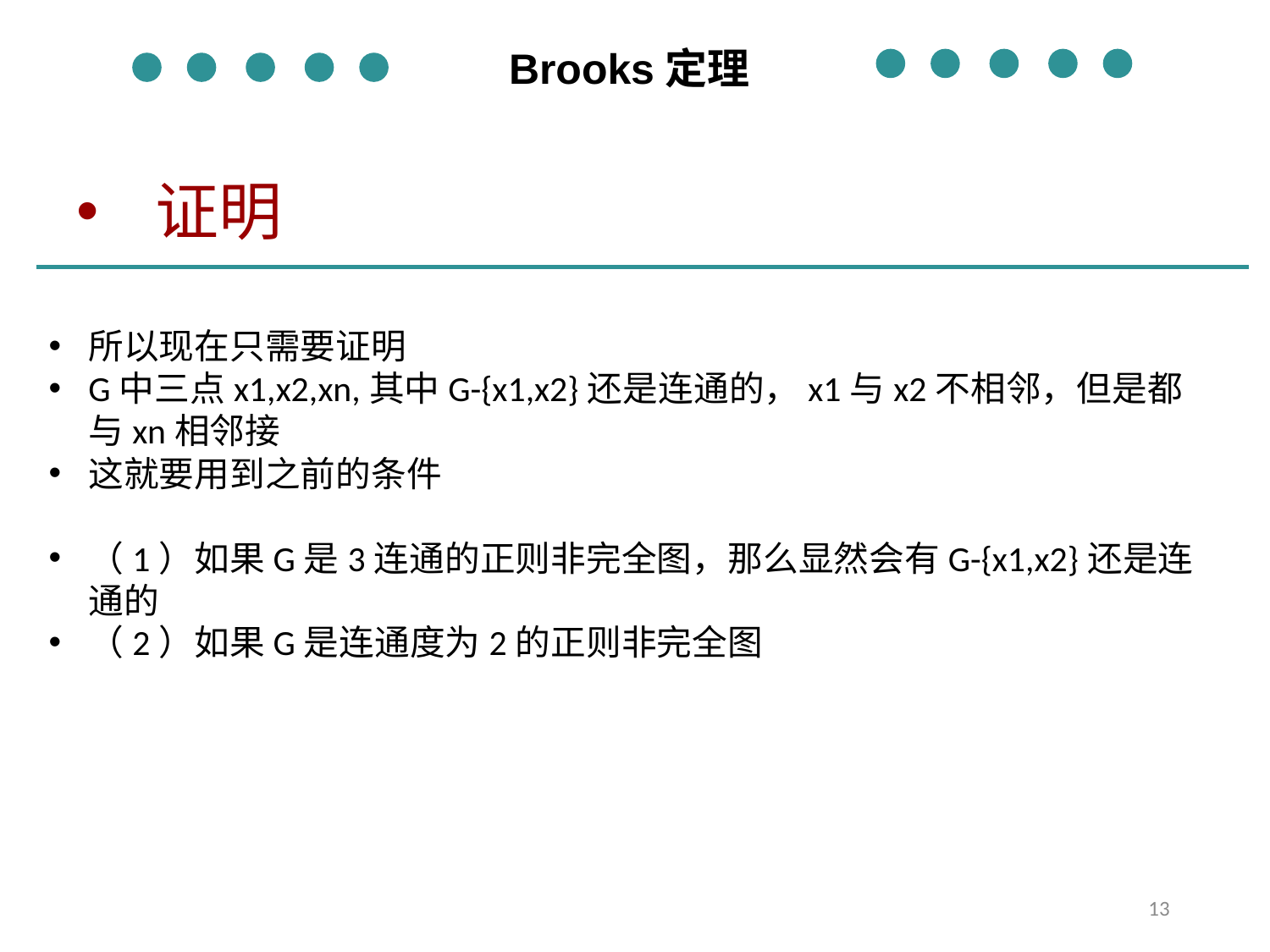

Brooks定理

# 证明
所以现在只需要证明
G中三点x1,x2,xn,其中G-{x1,x2}还是连通的，x1与x2不相邻，但是都与xn相邻接
这就要用到之前的条件

（1）如果G是3连通的正则非完全图，那么显然会有G-{x1,x2}还是连通的
（2）如果G是连通度为2的正则非完全图

13